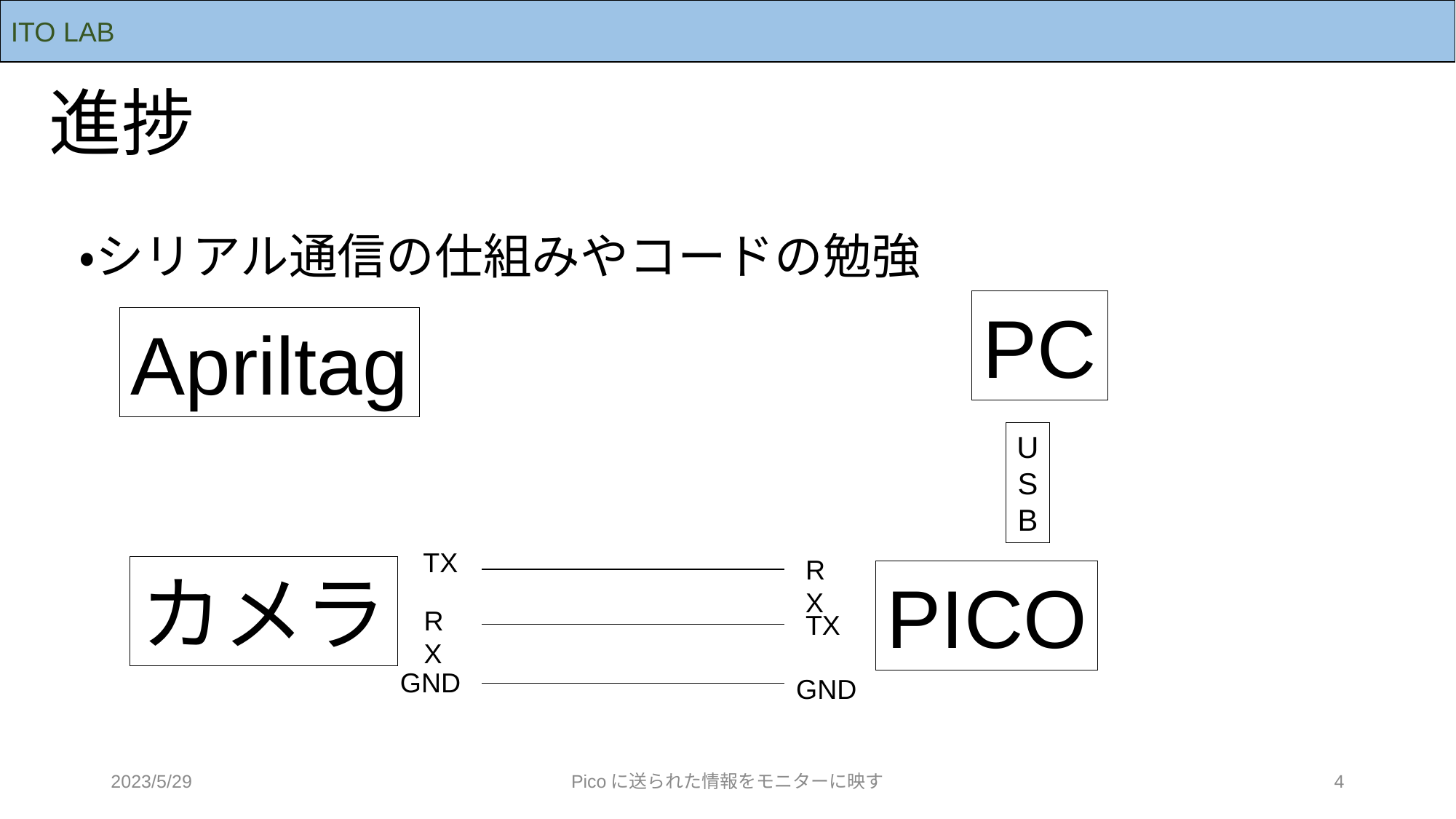

ITO LAB
進捗
・シリアル通信の仕組みやコードの勉強
PC
Apriltag
U
S
B
TX
RX
カメラ
PICO
RX
TX
GND
GND
2023/5/29
Picoに送られた情報をモニターに映す
4